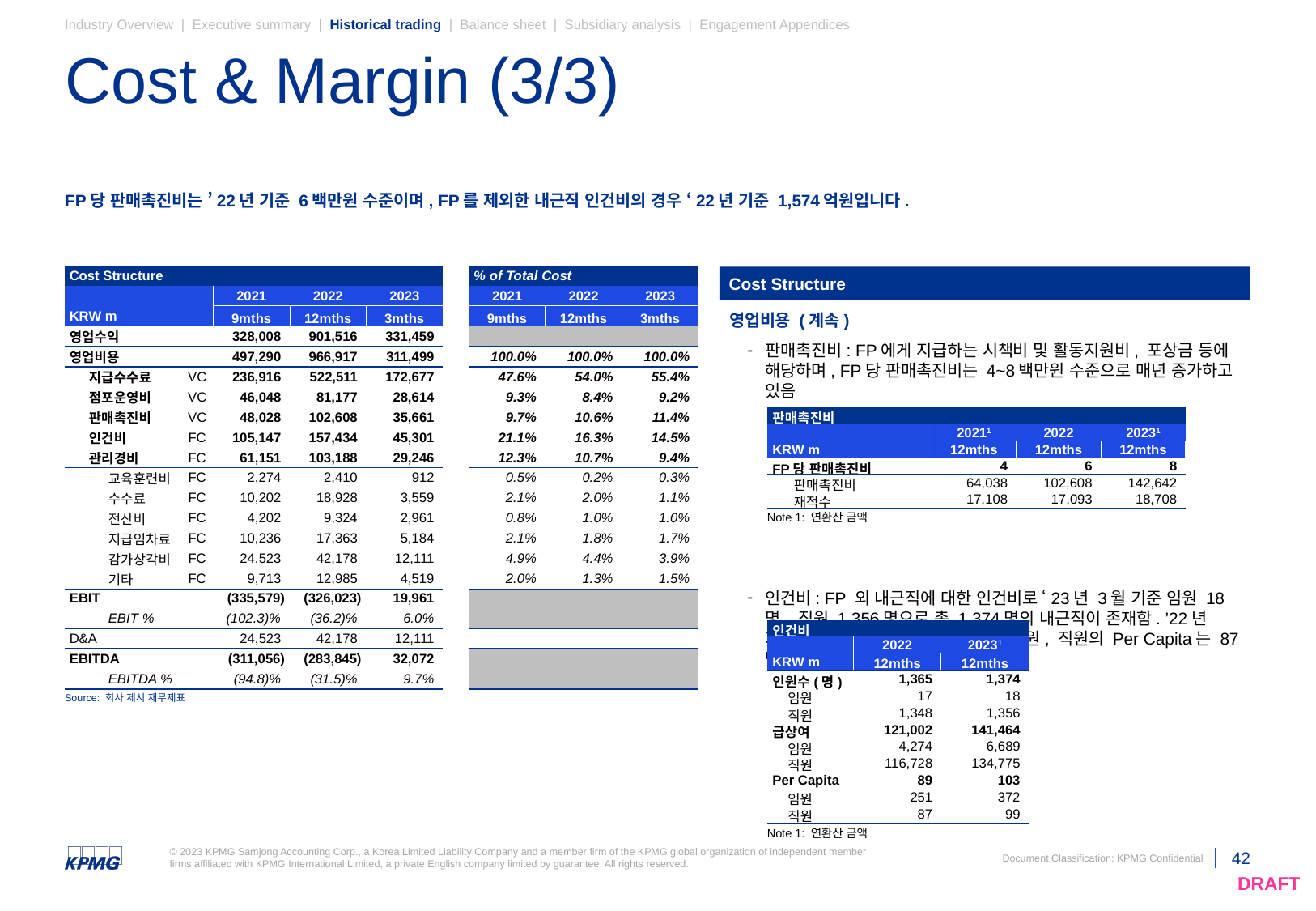

Industry Overview  |  Executive summary  |  Historical trading  |  Balance sheet  |  Subsidiary analysis  |  Engagement Appendices
# Cost & Margin (3/3)
FP당 판매촉진비는 ’22년 기준 6백만원 수준이며, FP를 제외한 내근직 인건비의 경우 ‘22년 기준 1,574억원입니다.
| Cost Structure |  |  |  |  |  |  |  | % of Total Cost |  |  |
| --- | --- | --- | --- | --- | --- | --- | --- | --- | --- | --- |
|  |  |  |  | 2021 | 2022 | 2023 |  | 2021 | 2022 | 2023 |
| KRW m |  |  |  | 9mths | 12mths | 3mths |  | 9mths | 12mths | 3mths |
| 영업수익 |  |  |  | 328,008 | 901,516 | 331,459 |  |  |  |  |
| 영업비용 |  |  |  | 497,290 | 966,917 | 311,499 |  | 100.0% | 100.0% | 100.0% |
|  | 지급수수료 |  | VC | 236,916 | 522,511 | 172,677 |  | 47.6% | 54.0% | 55.4% |
|  | 점포운영비 |  | VC | 46,048 | 81,177 | 28,614 |  | 9.3% | 8.4% | 9.2% |
|  | 판매촉진비 |  | VC | 48,028 | 102,608 | 35,661 |  | 9.7% | 10.6% | 11.4% |
|  | 인건비 |  | FC | 105,147 | 157,434 | 45,301 |  | 21.1% | 16.3% | 14.5% |
|  | 관리경비 |  | FC | 61,151 | 103,188 | 29,246 |  | 12.3% | 10.7% | 9.4% |
|  |  | 교육훈련비 | FC | 2,274 | 2,410 | 912 |  | 0.5% | 0.2% | 0.3% |
|  |  | 수수료 | FC | 10,202 | 18,928 | 3,559 |  | 2.1% | 2.0% | 1.1% |
|  |  | 전산비 | FC | 4,202 | 9,324 | 2,961 |  | 0.8% | 1.0% | 1.0% |
|  |  | 지급임차료 | FC | 10,236 | 17,363 | 5,184 |  | 2.1% | 1.8% | 1.7% |
|  |  | 감가상각비 | FC | 24,523 | 42,178 | 12,111 |  | 4.9% | 4.4% | 3.9% |
|  |  | 기타 | FC | 9,713 | 12,985 | 4,519 |  | 2.0% | 1.3% | 1.5% |
| EBIT |  |  |  | (335,579) | (326,023) | 19,961 |  |  |  |  |
|  |  | EBIT % |  | (102.3)% | (36.2)% | 6.0% |  |  |  |  |
| D&A |  |  |  | 24,523 | 42,178 | 12,111 |  |  |  |  |
| EBITDA |  |  |  | (311,056) | (283,845) | 32,072 |  |  |  |  |
|  |  | EBITDA % |  | (94.8)% | (31.5)% | 9.7% |  |  |  |  |
Cost Structure
영업비용 (계속)
판매촉진비: FP에게 지급하는 시책비 및 활동지원비, 포상금 등에 해당하며, FP당 판매촉진비는 4~8백만원 수준으로 매년 증가하고 있음

인건비: FP 외 내근직에 대한 인건비로 ‘23년 3월 기준 임원 18명, 직원 1,356명으로 총 1,374명의 내근직이 존재함. ’22년 기준 임원의 Per Capita는 251백만원, 직원의 Per Capita는 87백만원 수준임
| 판매촉진비 |  |  |  |  |  |  |
| --- | --- | --- | --- | --- | --- | --- |
|  |  |  |  | 20211 | 2022 | 20231 |
| KRW m |  |  |  | 12mths | 12mths | 12mths |
| FP당 판매촉진비 |  |  |  | 4 | 6 | 8 |
|  | 판매촉진비 |  |  | 64,038 | 102,608 | 142,642 |
|  | 재적수 |  |  | 17,108 | 17,093 | 18,708 |
Note 1: 연환산 금액
| 인건비 |  |  |
| --- | --- | --- |
|  | 2022 | 20231 |
| KRW m | 12mths | 12mths |
| 인원수(명) | 1,365 | 1,374 |
| 임원 | 17 | 18 |
| 직원 | 1,348 | 1,356 |
| 급상여 | 121,002 | 141,464 |
| 임원 | 4,274 | 6,689 |
| 직원 | 116,728 | 134,775 |
| Per Capita | 89 | 103 |
| 임원 | 251 | 372 |
| 직원 | 87 | 99 |
Source: 회사 제시 재무제표
Note 1: 연환산 금액